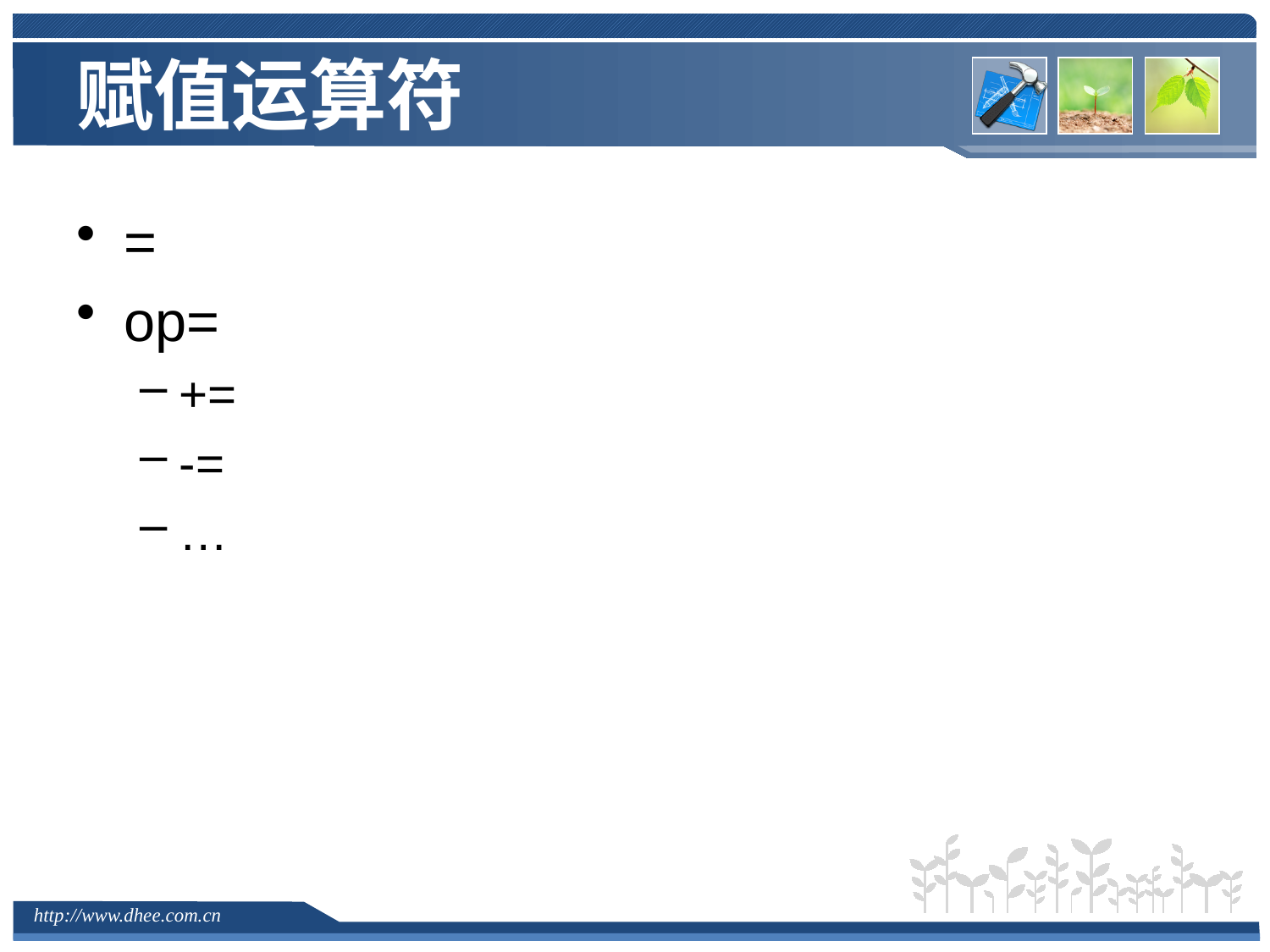

# 赋值运算符
=
op=
+=
-=
…